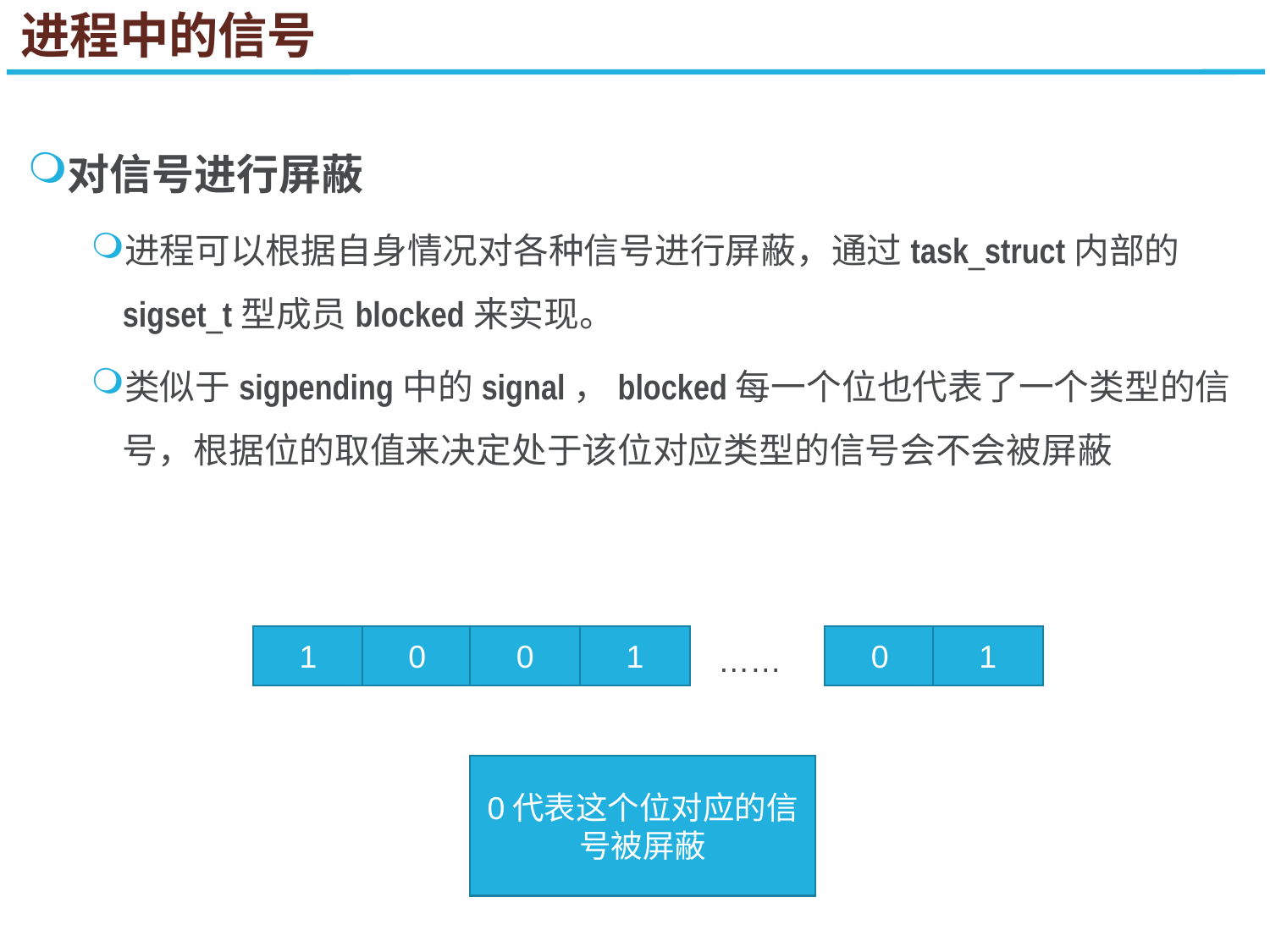

进程中的信号
对信号进行屏蔽
进程可以根据自身情况对各种信号进行屏蔽，通过task_struct内部的sigset_t型成员blocked来实现。
类似于sigpending中的signal，blocked每一个位也代表了一个类型的信号，根据位的取值来决定处于该位对应类型的信号会不会被屏蔽
1
0
0
1
0
1
……
0代表这个位对应的信号被屏蔽